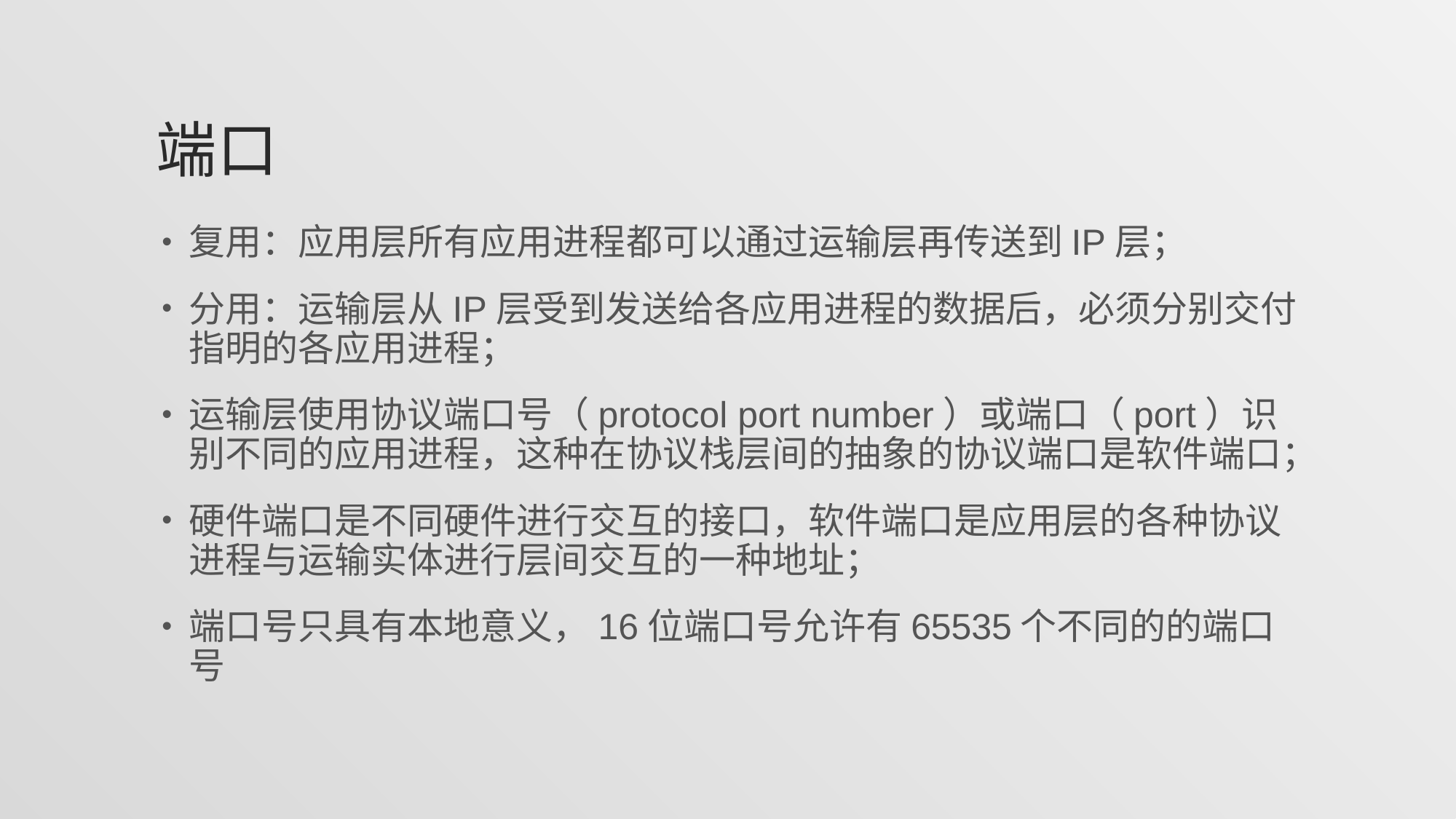

# 端口
复用：应用层所有应用进程都可以通过运输层再传送到IP层；
分用：运输层从IP层受到发送给各应用进程的数据后，必须分别交付指明的各应用进程；
运输层使用协议端口号（protocol port number）或端口（port）识别不同的应用进程，这种在协议栈层间的抽象的协议端口是软件端口；
硬件端口是不同硬件进行交互的接口，软件端口是应用层的各种协议进程与运输实体进行层间交互的一种地址；
端口号只具有本地意义，16位端口号允许有65535个不同的的端口号